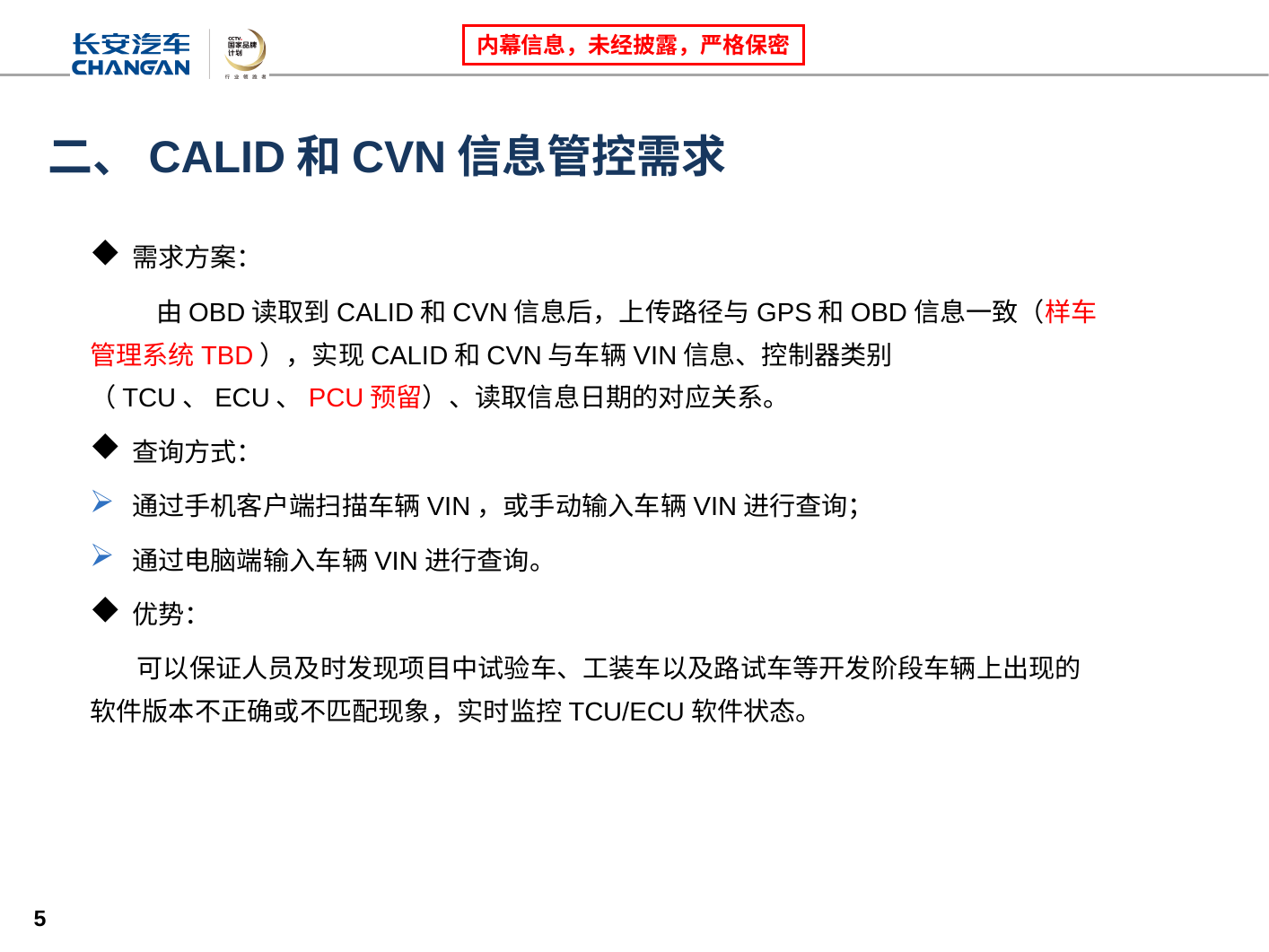

二、CALID和CVN信息管控需求
需求方案：
由OBD读取到CALID和CVN信息后，上传路径与GPS和OBD信息一致（样车管理系统TBD），实现CALID和CVN与车辆VIN信息、控制器类别（TCU、ECU、PCU预留）、读取信息日期的对应关系。
查询方式：
通过手机客户端扫描车辆VIN，或手动输入车辆VIN进行查询；
通过电脑端输入车辆VIN进行查询。
优势：
       可以保证人员及时发现项目中试验车、工装车以及路试车等开发阶段车辆上出现的软件版本不正确或不匹配现象，实时监控TCU/ECU软件状态。